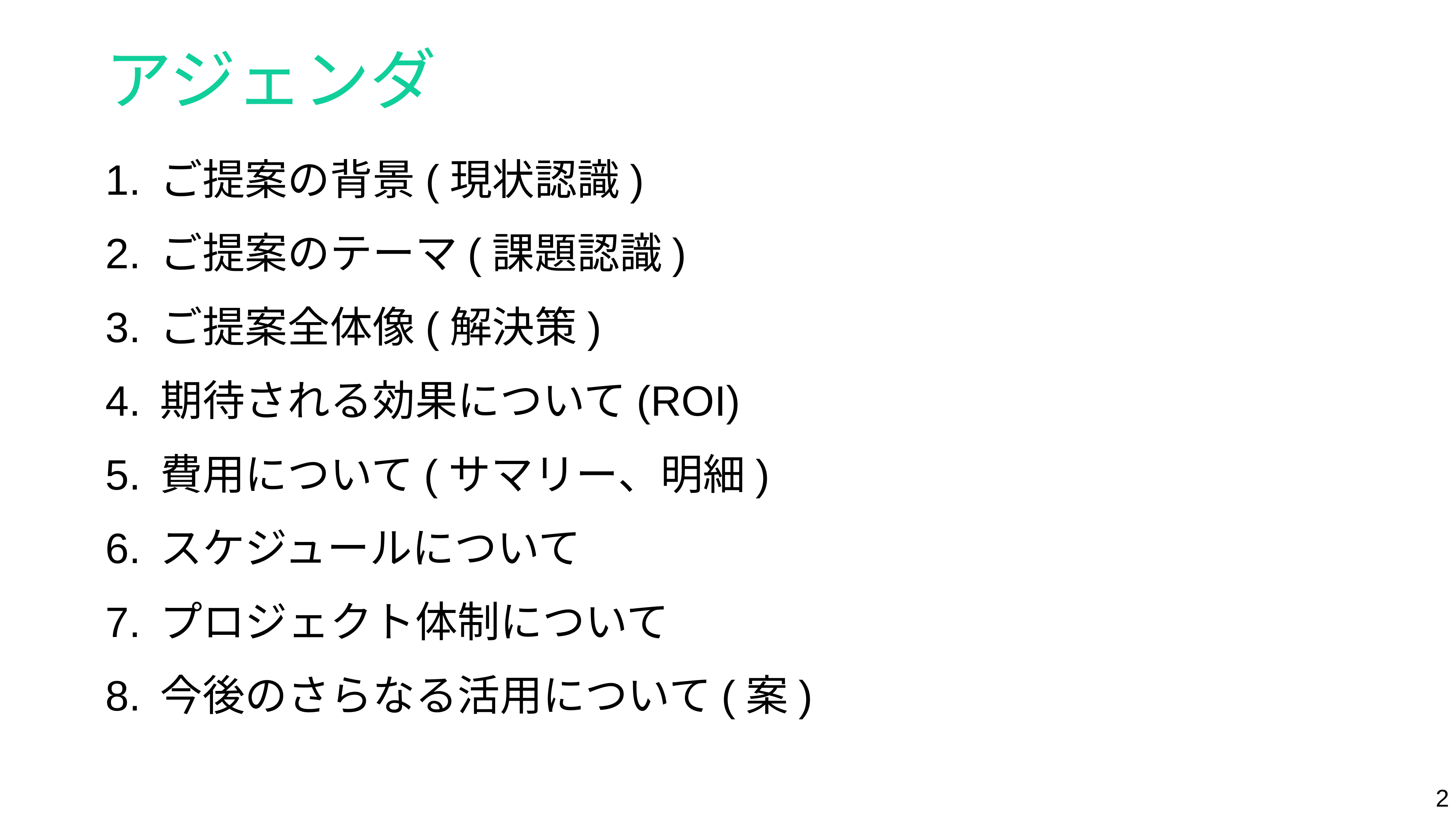

# アジェンダ
ご提案の背景(現状認識)
ご提案のテーマ(課題認識)
ご提案全体像(解決策)
期待される効果について(ROI)
費用について(サマリー、明細)
スケジュールについて
プロジェクト体制について
今後のさらなる活用について(案)

2